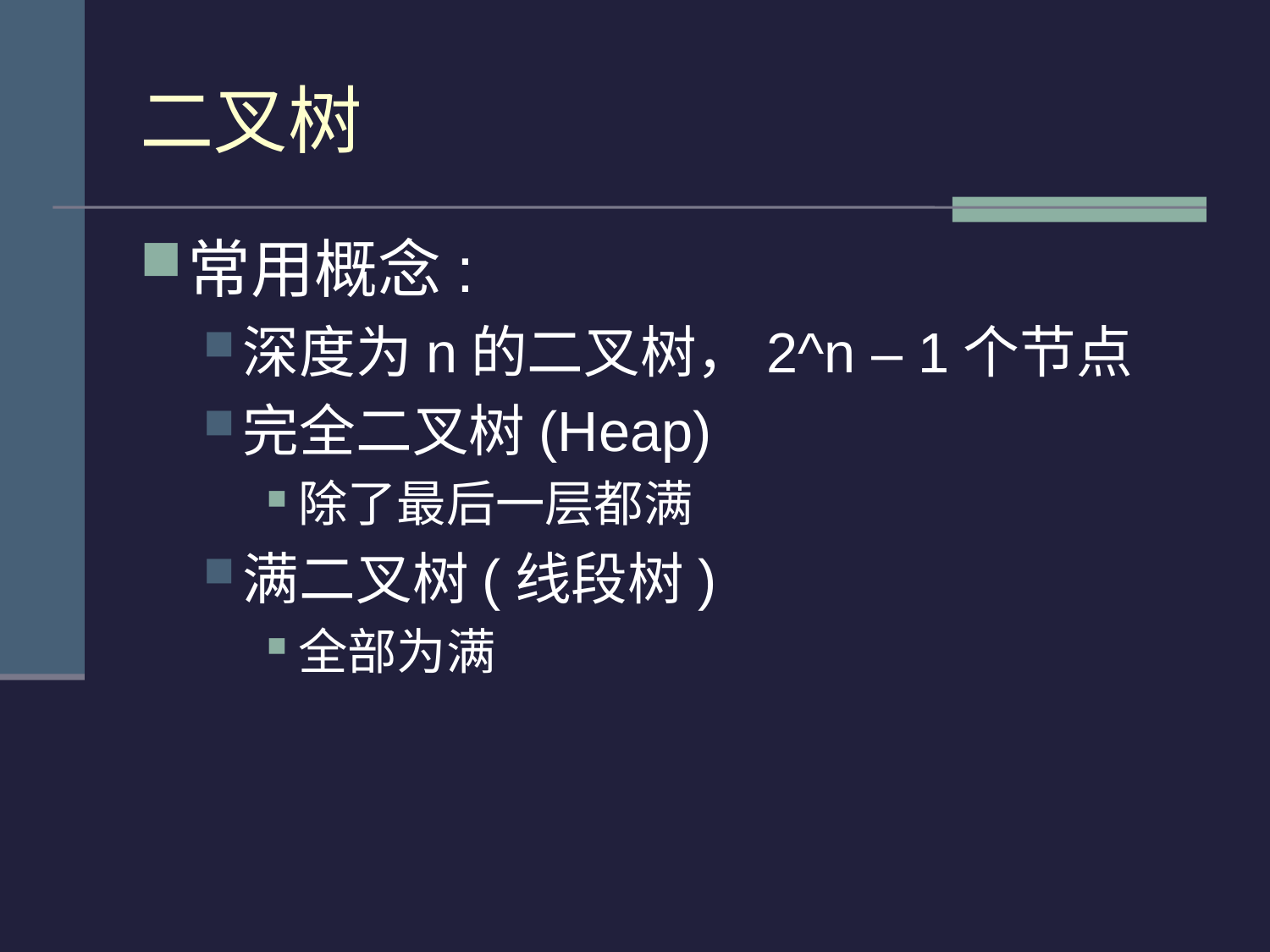

# 二叉树
常用概念:
深度为n的二叉树，2^n – 1个节点
完全二叉树(Heap)
除了最后一层都满
满二叉树(线段树)
全部为满